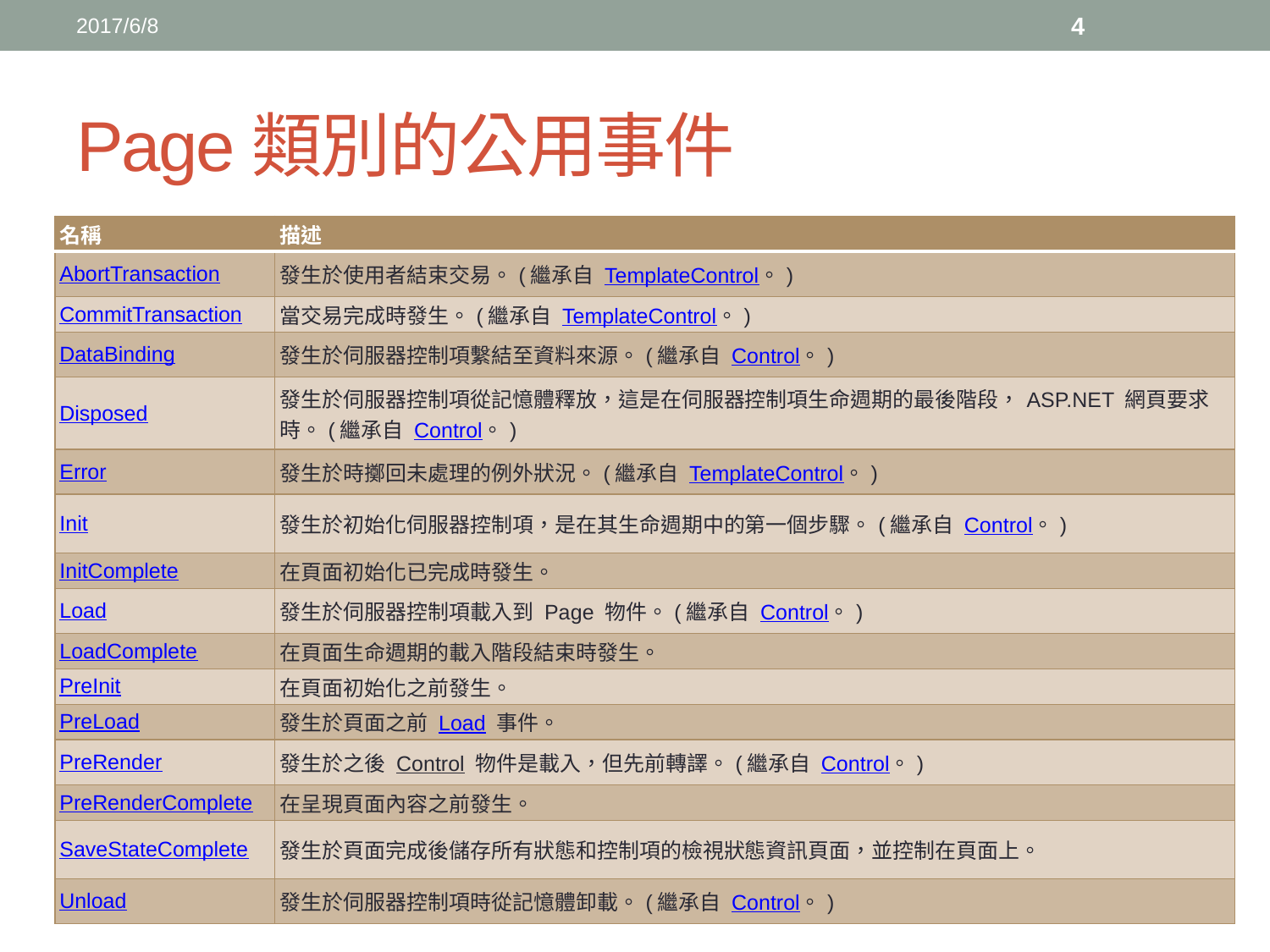

2017/6/8
4
# Page類別的公用事件
| 名稱 | 描述 |
| --- | --- |
| AbortTransaction | 發生於使用者結束交易。(繼承自 TemplateControl。) |
| CommitTransaction | 當交易完成時發生。(繼承自 TemplateControl。) |
| DataBinding | 發生於伺服器控制項繫結至資料來源。(繼承自 Control。) |
| Disposed | 發生於伺服器控制項從記憶體釋放，這是在伺服器控制項生命週期的最後階段，ASP.NET 網頁要求時。(繼承自 Control。) |
| Error | 發生於時擲回未處理的例外狀況。(繼承自 TemplateControl。) |
| Init | 發生於初始化伺服器控制項，是在其生命週期中的第一個步驟。(繼承自 Control。) |
| InitComplete | 在頁面初始化已完成時發生。 |
| Load | 發生於伺服器控制項載入到 Page 物件。(繼承自 Control。) |
| LoadComplete | 在頁面生命週期的載入階段結束時發生。 |
| PreInit | 在頁面初始化之前發生。 |
| PreLoad | 發生於頁面之前 Load 事件。 |
| PreRender | 發生於之後 Control 物件是載入，但先前轉譯。(繼承自 Control。) |
| PreRenderComplete | 在呈現頁面內容之前發生。 |
| SaveStateComplete | 發生於頁面完成後儲存所有狀態和控制項的檢視狀態資訊頁面，並控制在頁面上。 |
| Unload | 發生於伺服器控制項時從記憶體卸載。(繼承自 Control。) |